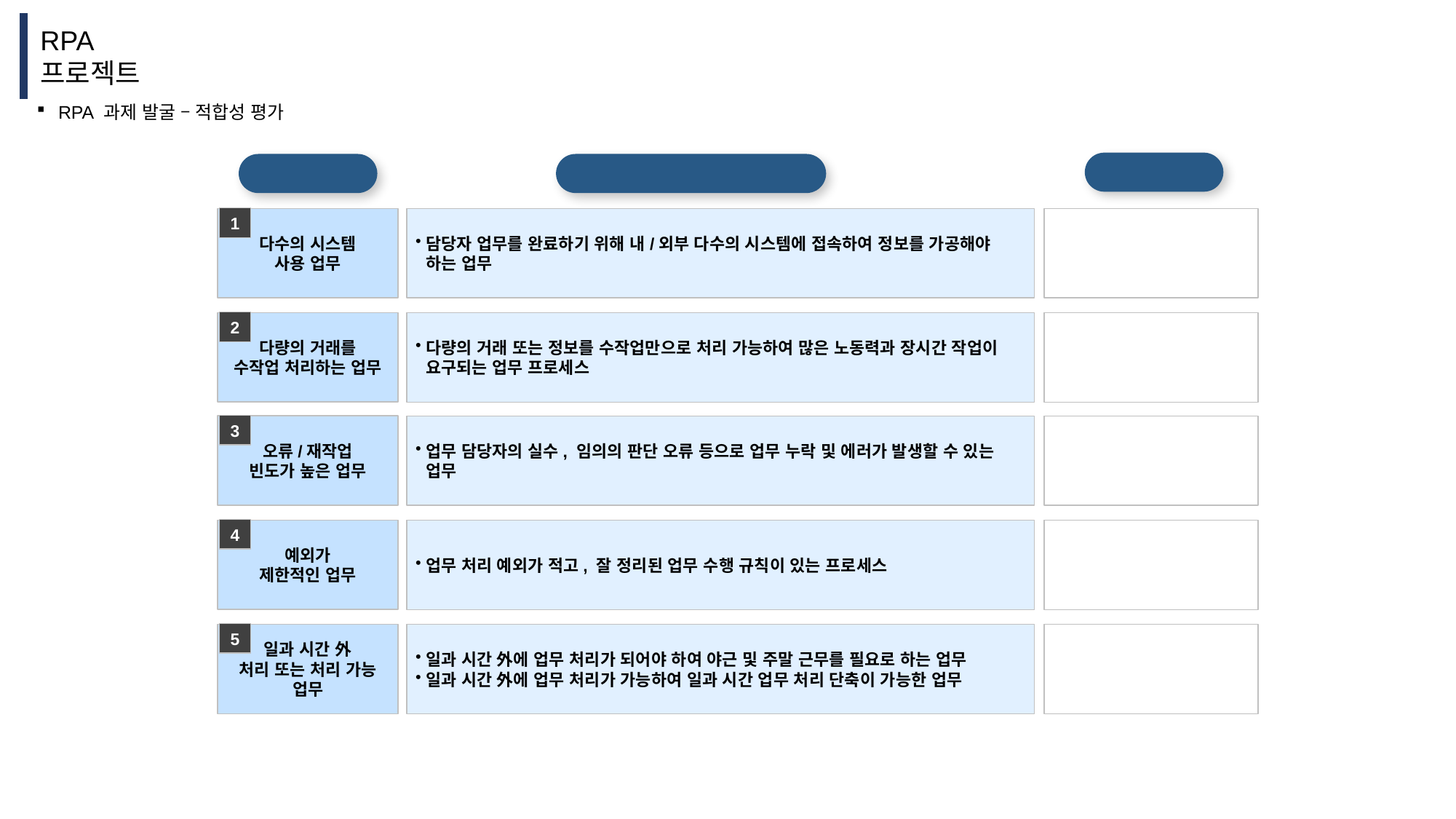

RPA 과제 발굴 – 적합성 평가
예시
기준
기준 상세 내용
1
2
3
4
5
다수의 시스템
사용 업무
다량의 거래를
수작업 처리하는 업무
오류/재작업
빈도가 높은 업무
예외가
제한적인 업무
일과 시간 外
처리 또는 처리 가능 업무
담당자 업무를 완료하기 위해 내/외부 다수의 시스템에 접속하여 정보를 가공해야 하는 업무

다량의 거래 또는 정보를 수작업만으로 처리 가능하여 많은 노동력과 장시간 작업이 요구되는 업무 프로세스

업무 담당자의 실수, 임의의 판단 오류 등으로 업무 누락 및 에러가 발생할 수 있는 업무

업무 처리 예외가 적고, 잘 정리된 업무 수행 규칙이 있는 프로세스

일과 시간 外에 업무 처리가 되어야 하여 야근 및 주말 근무를 필요로 하는 업무
일과 시간 外에 업무 처리가 가능하여 일과 시간 업무 처리 단축이 가능한 업무